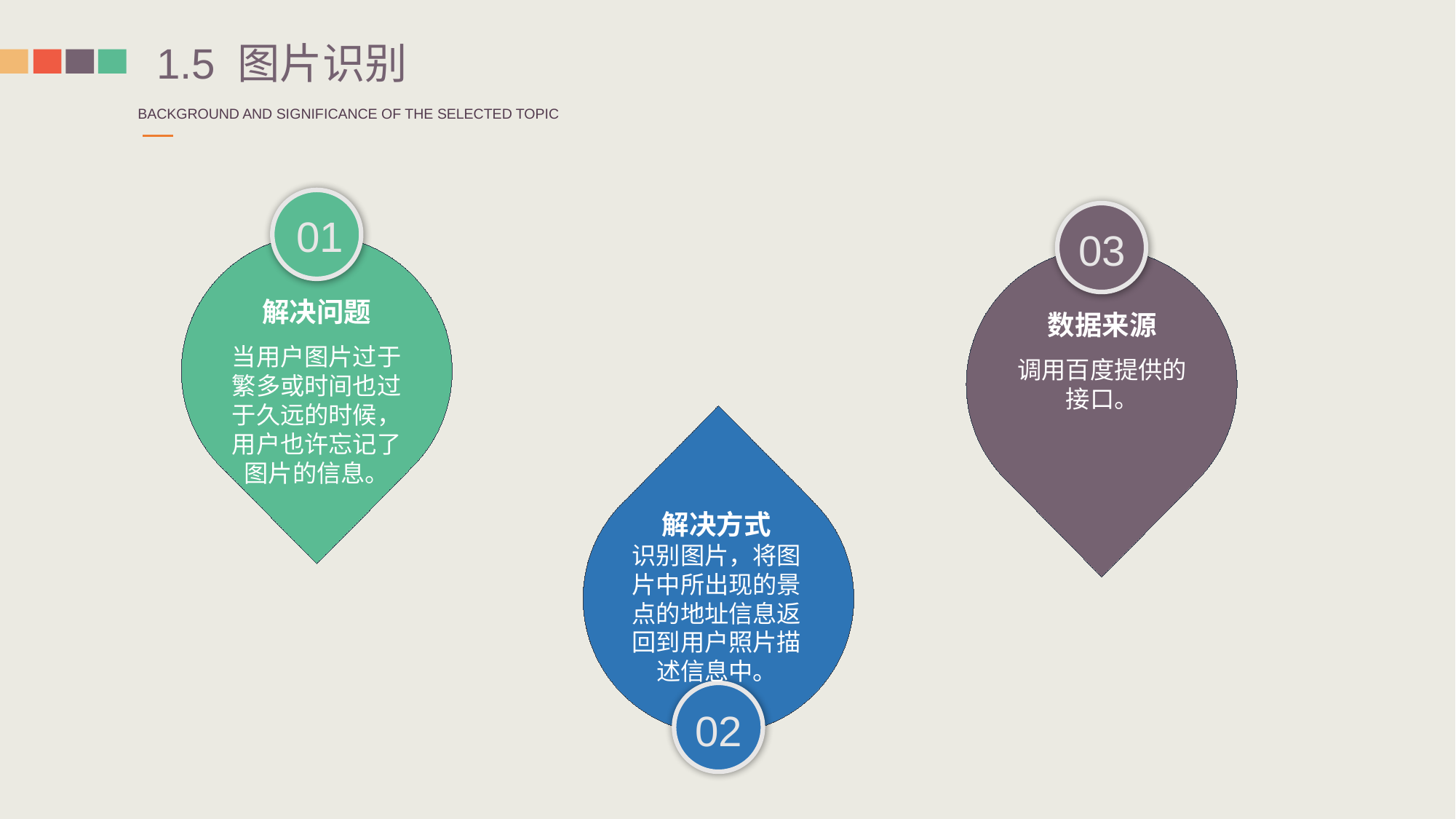

1.5 图片识别
BACKGROUND AND SIGNIFICANCE OF THE SELECTED TOPIC

01

解决问题
当用户图片过于繁多或时间也过于久远的时候，用户也许忘记了图片的信息。

03

数据来源
调用百度提供的接口。

解决方式
识别图片，将图片中所出现的景点的地址信息返回到用户照片描述信息中。

02